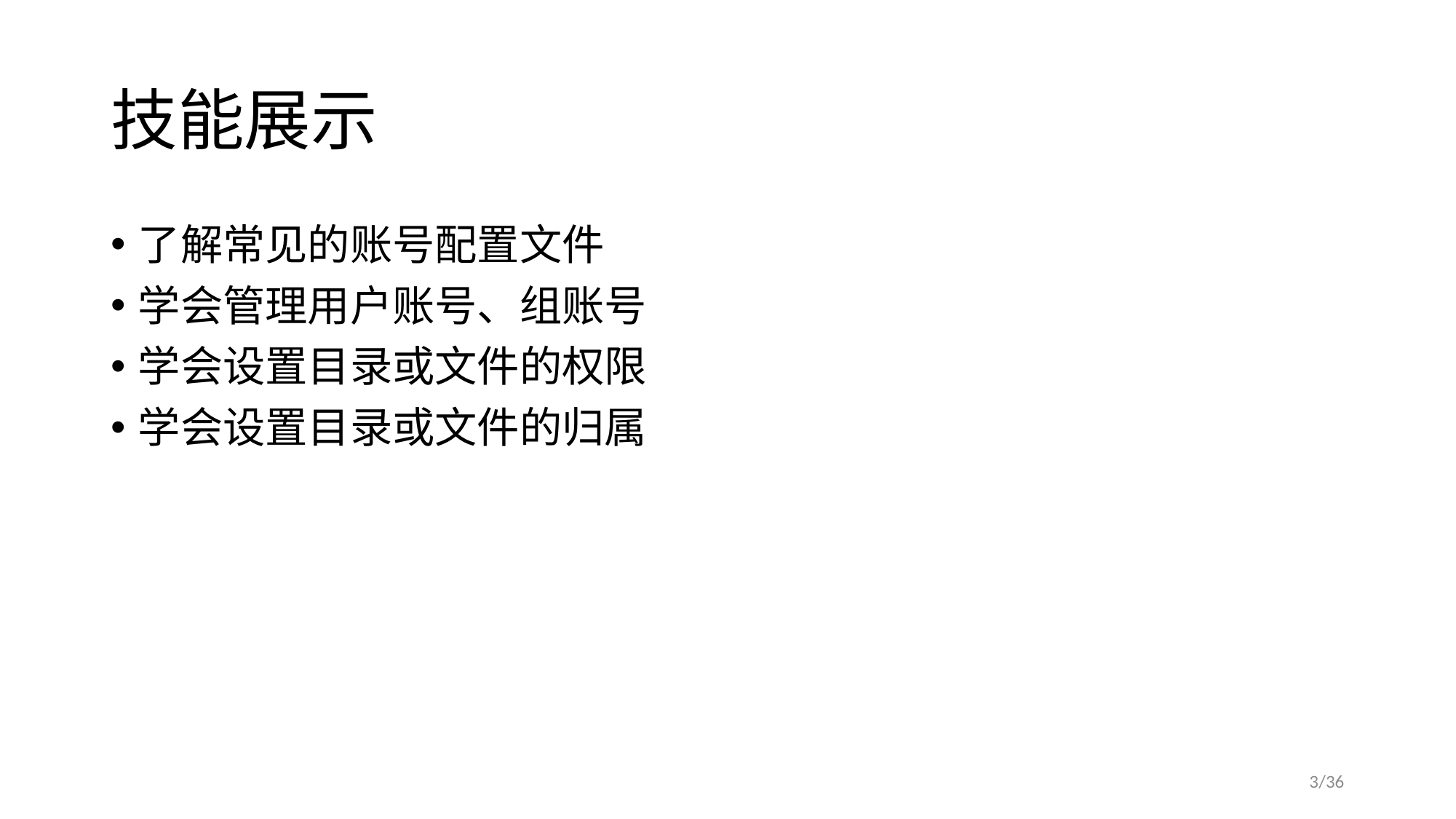

# 技能展示
了解常见的账号配置文件
学会管理用户账号、组账号
学会设置目录或文件的权限
学会设置目录或文件的归属
3/36